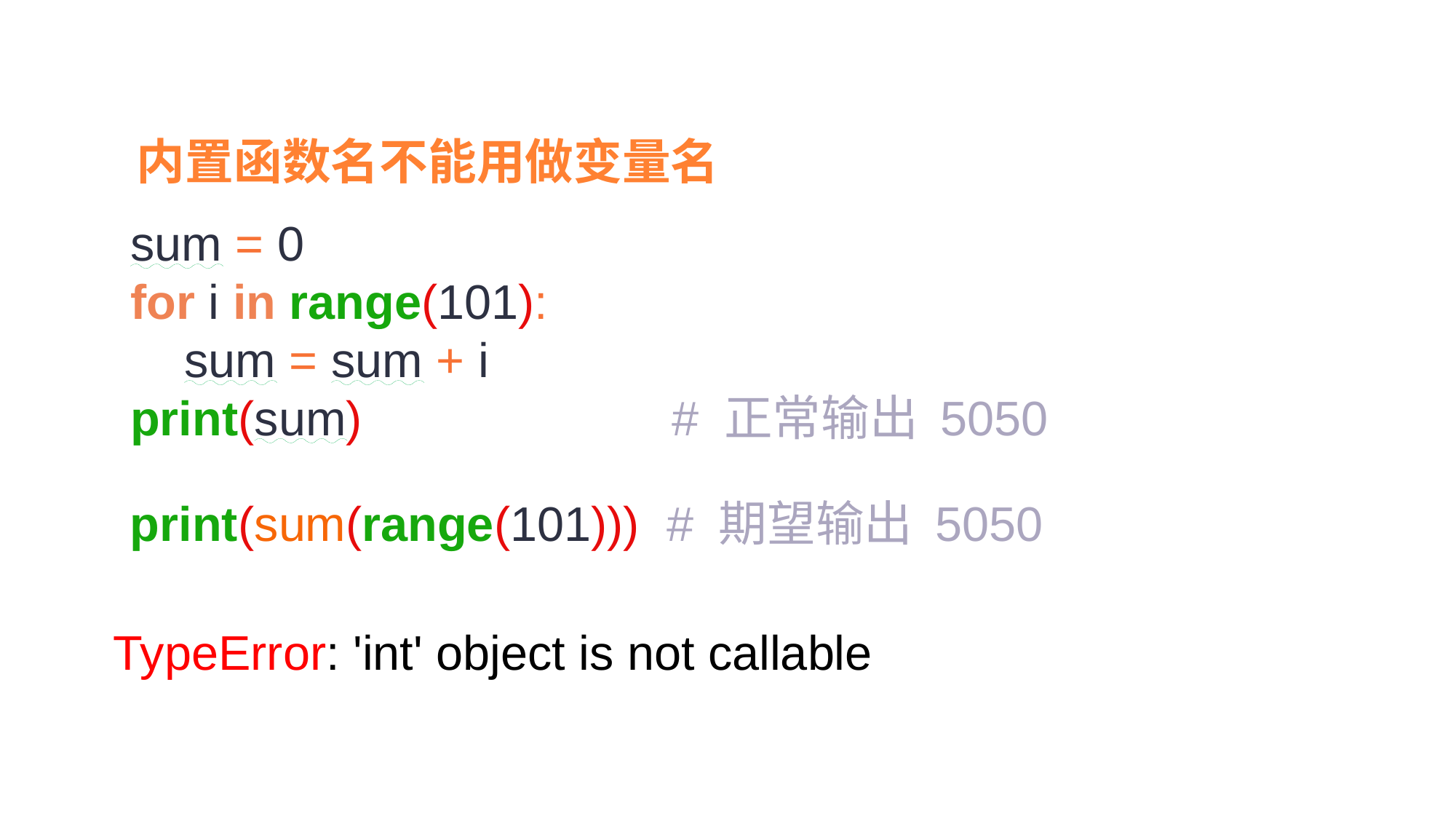

内置函数名不能用做变量名
sum = 0
for i in range(101):
    sum = sum + i
print(sum)                       # 正常输出 5050
print(sum(range(101)))  # 期望输出 5050
TypeError: 'int' object is not callable